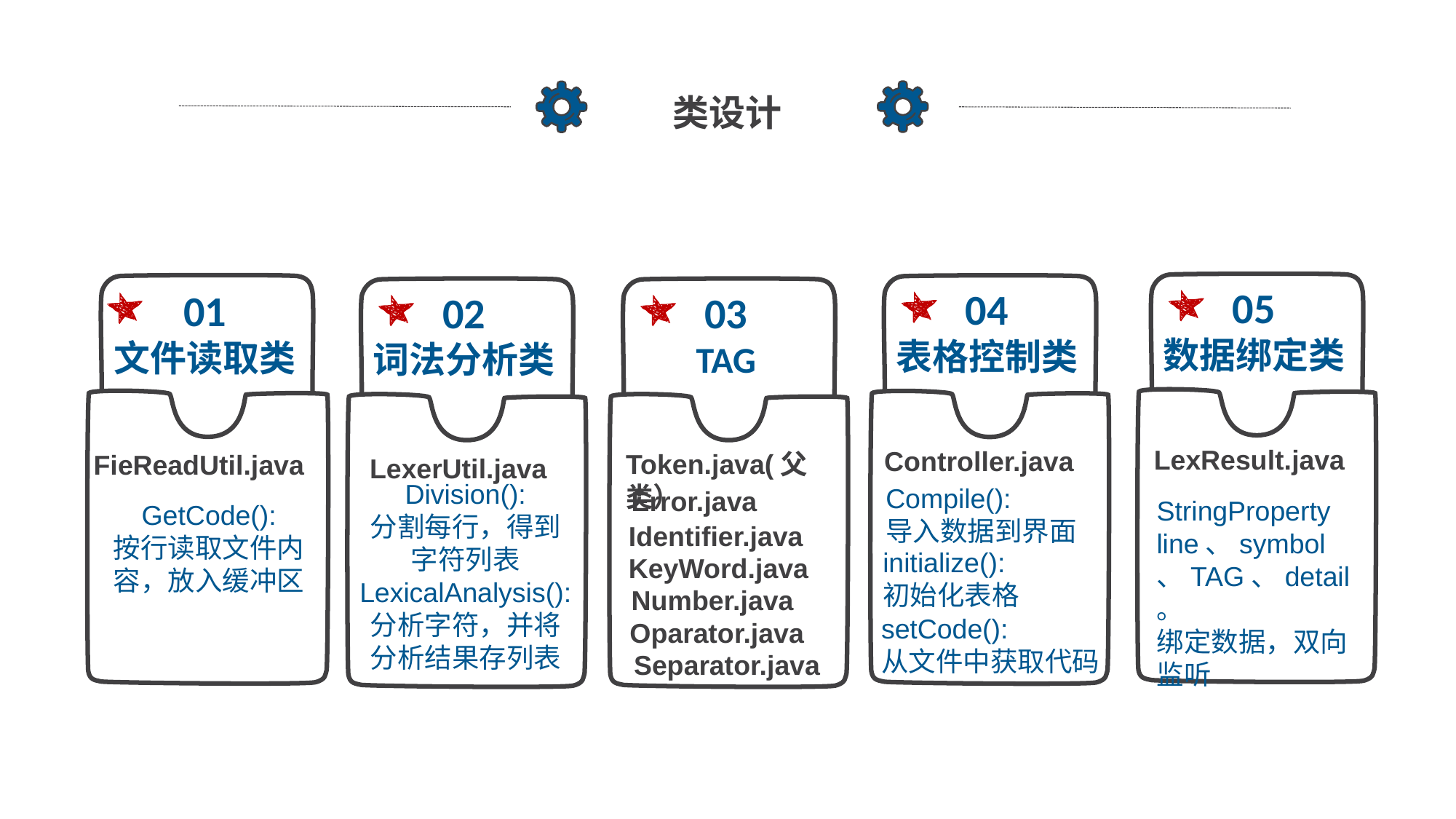

类设计

05
数据绑定类

04
表格控制类

01
文件读取类

02
词法分析类

03
TAG

LexResult.java
Controller.java
Token.java(父类）
FieReadUtil.java
LexerUtil.java
Division():
分割每行，得到字符列表
LexicalAnalysis():
分析字符，并将分析结果存列表
Compile():
导入数据到界面
Error.java
StringProperty
line、symbol、TAG、detail。
绑定数据，双向监听
GetCode():
按行读取文件内容，放入缓冲区

Identifier.java
initialize():
初始化表格
KeyWord.java
Number.java
setCode():
从文件中获取代码
Oparator.java
Separator.java